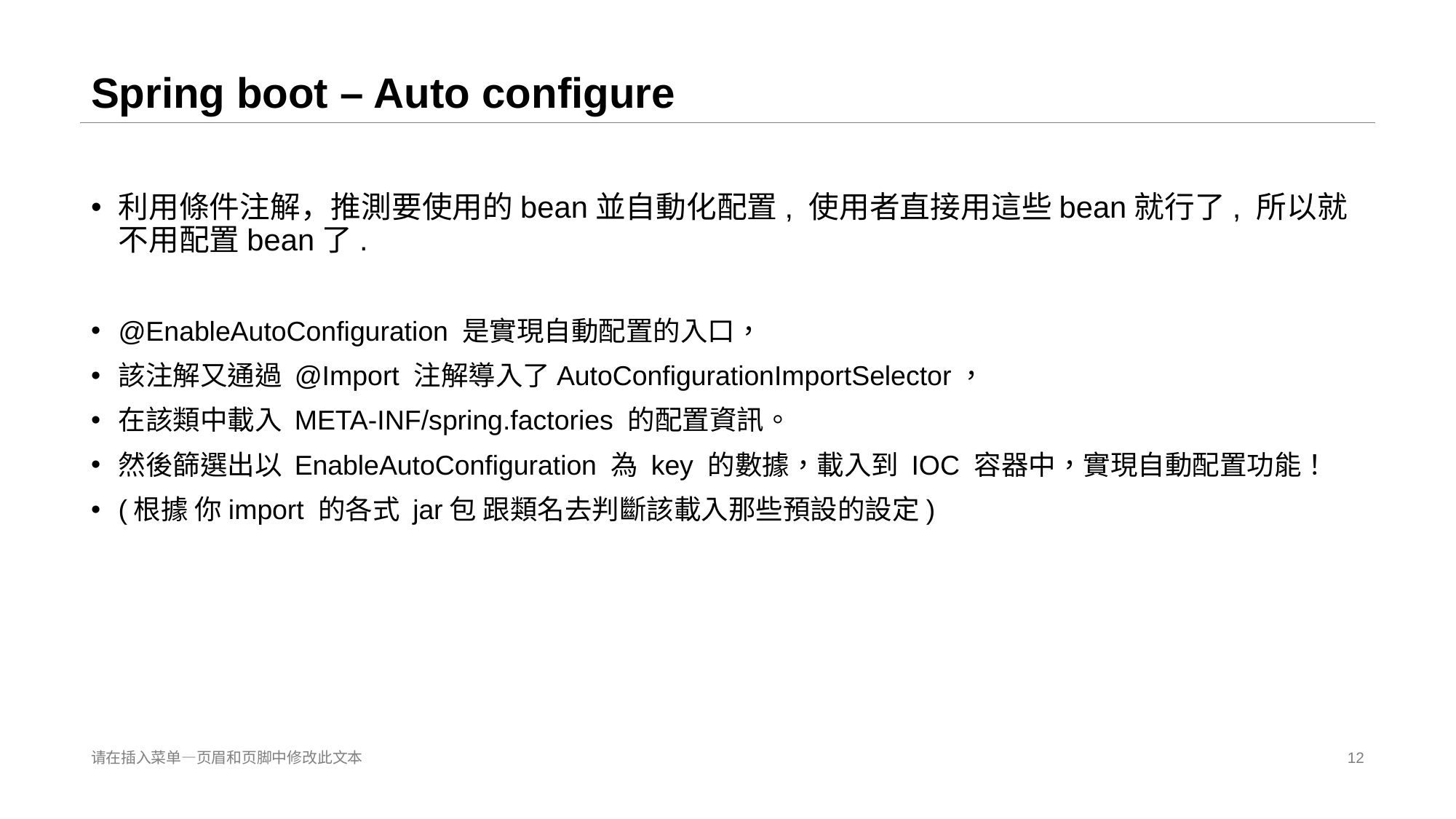

# Spring boot – Auto configure

利用條件注解，推測要使用的bean並自動化配置, 使用者直接用這些bean就行了, 所以就不用配置bean了.

@EnableAutoConfiguration 是實現自動配置的入口，
該注解又通過 @Import 注解導入了AutoConfigurationImportSelector，
在該類中載入 META-INF/spring.factories 的配置資訊。
然後篩選出以 EnableAutoConfiguration 為 key 的數據，載入到 IOC 容器中，實現自動配置功能！
(根據 你import 的各式 jar包 跟類名去判斷該載入那些預設的設定)
请在插入菜单—页眉和页脚中修改此文本
12